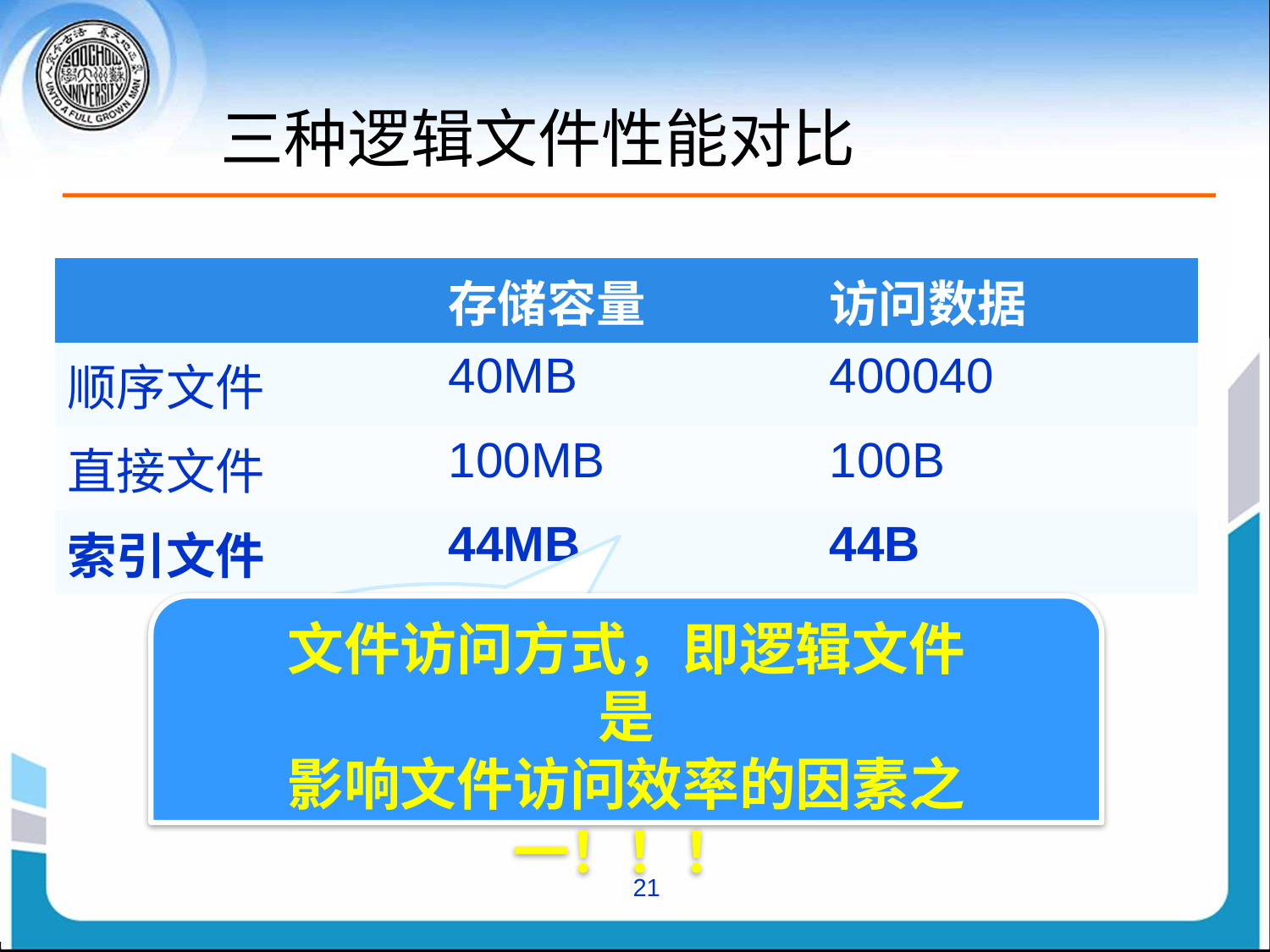

# 三种逻辑文件性能对比
|  | 存储容量 | 访问数据 |
| --- | --- | --- |
| 顺序文件 | 40MB | 400040 |
| 直接文件 | 100MB | 100B |
| 索引文件 | 44MB | 44B |
索引文件存储容量接近顺序文件，访问速度接近直接文件
文件访问方式，即逻辑文件
是
影响文件访问效率的因素之一！！！
21